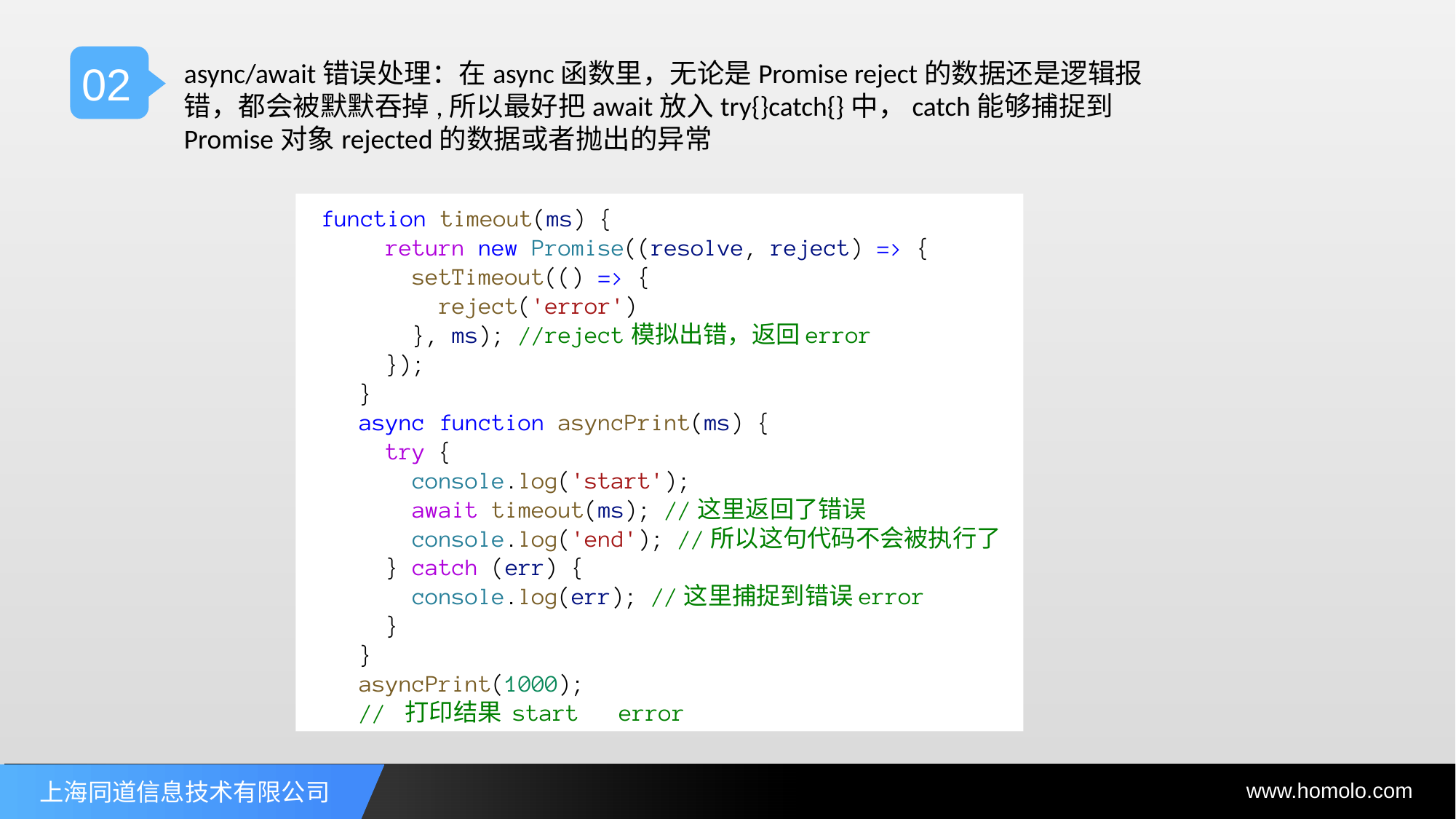

02
async/await错误处理：在async函数里，无论是Promise reject的数据还是逻辑报错，都会被默默吞掉,所以最好把await放入try{}catch{}中，catch能够捕捉到Promise对象rejected的数据或者抛出的异常
 function timeout(ms) {
      return new Promise((resolve, reject) => {
        setTimeout(() => {
          reject('error')
        }, ms); //reject模拟出错，返回error
      });
    }
    async function asyncPrint(ms) {
      try {
        console.log('start');
        await timeout(ms); //这里返回了错误
        console.log('end'); //所以这句代码不会被执行了
      } catch (err) {
        console.log(err); //这里捕捉到错误error
      }
    }
    asyncPrint(1000);
    // 打印结果 start   error